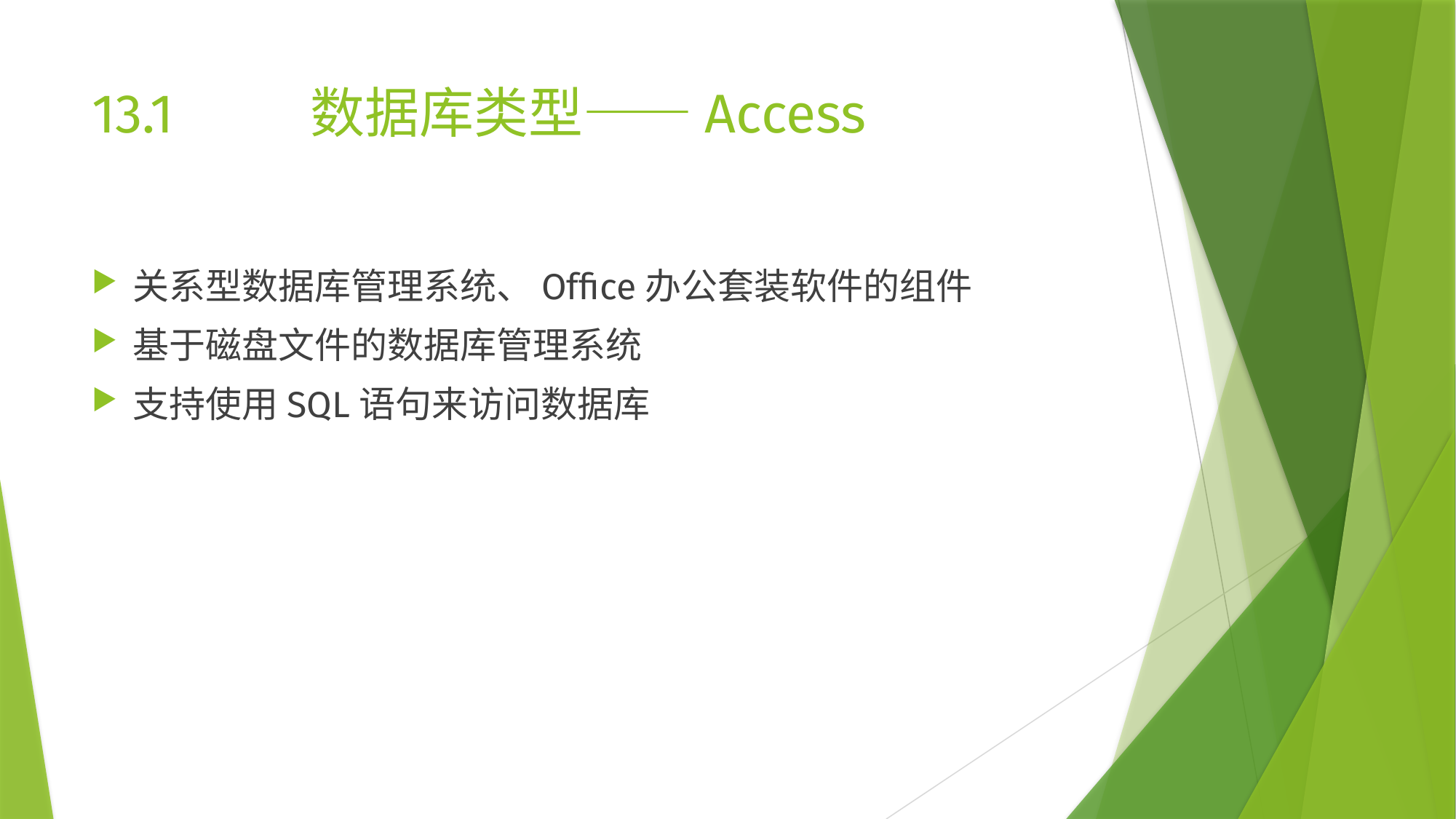

# 13.1		数据库类型——Access
关系型数据库管理系统、Office办公套装软件的组件
基于磁盘文件的数据库管理系统
支持使用SQL语句来访问数据库